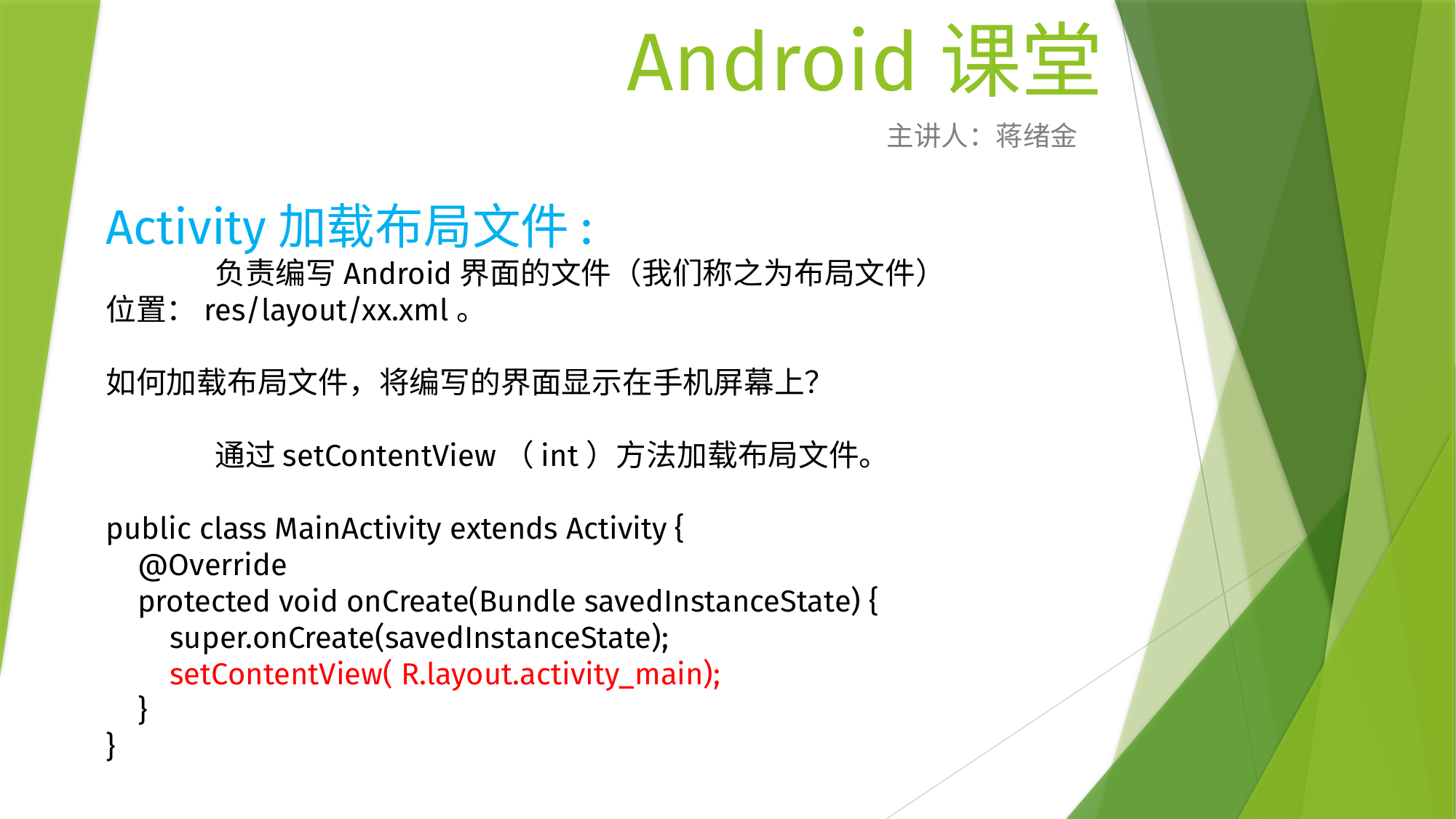

# Android课堂
主讲人：蒋绪金
Activity加载布局文件:
	负责编写Android界面的文件（我们称之为布局文件）
位置：res/layout/xx.xml。

如何加载布局文件，将编写的界面显示在手机屏幕上？

	通过setContentView（int）方法加载布局文件。

public class MainActivity extends Activity {
    @Override
    protected void onCreate(Bundle savedInstanceState) {
        super.onCreate(savedInstanceState);
        setContentView( R.layout.activity_main);
    }
}